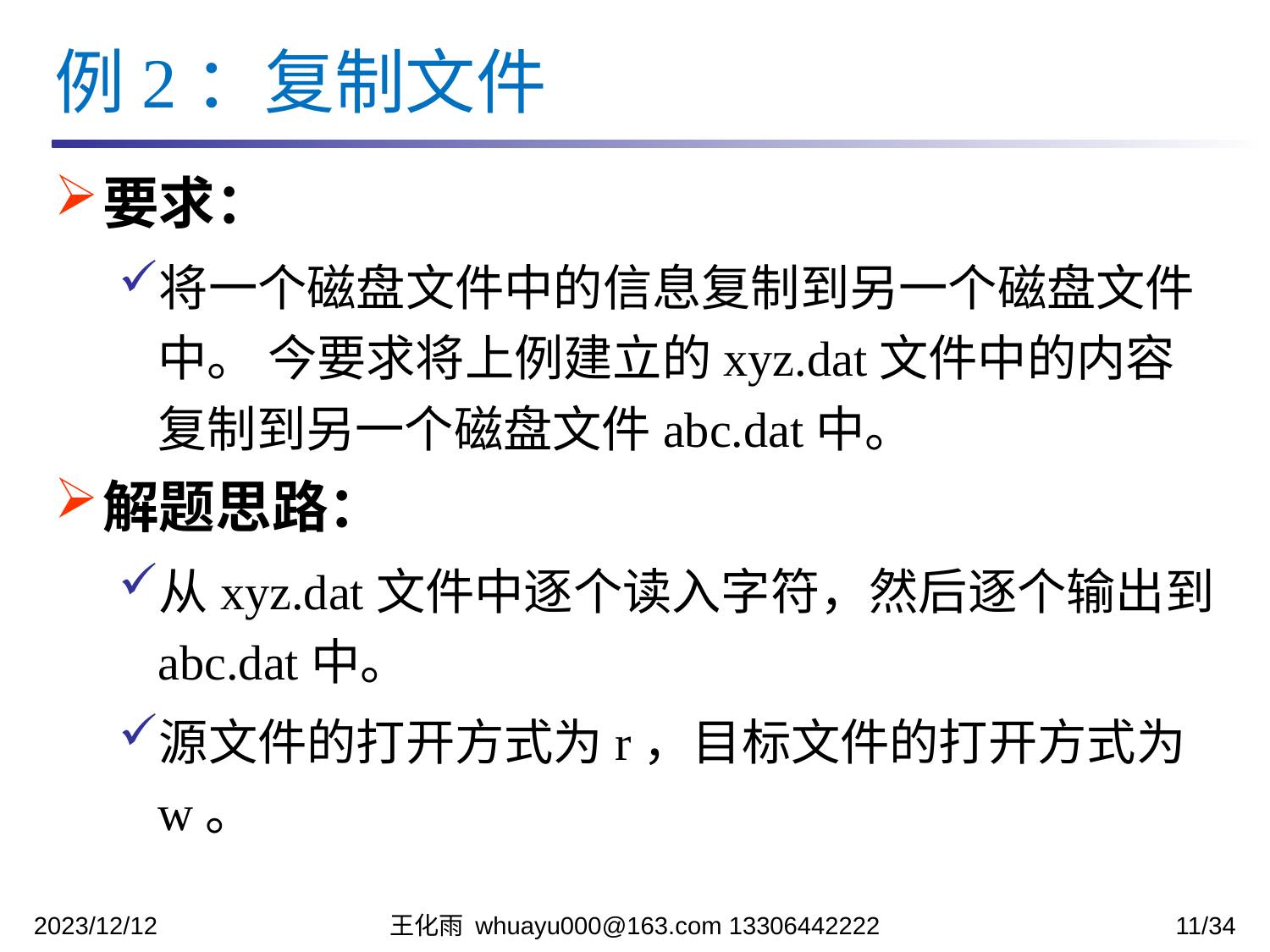

例2：复制文件
要求：
将一个磁盘文件中的信息复制到另一个磁盘文件中。 今要求将上例建立的xyz.dat文件中的内容复制到另一个磁盘文件abc.dat中。
解题思路：
从xyz.dat文件中逐个读入字符，然后逐个输出到abc.dat中。
源文件的打开方式为r，目标文件的打开方式为w。
2023/12/12
王化雨 whuayu000@163.com 13306442222
11/34